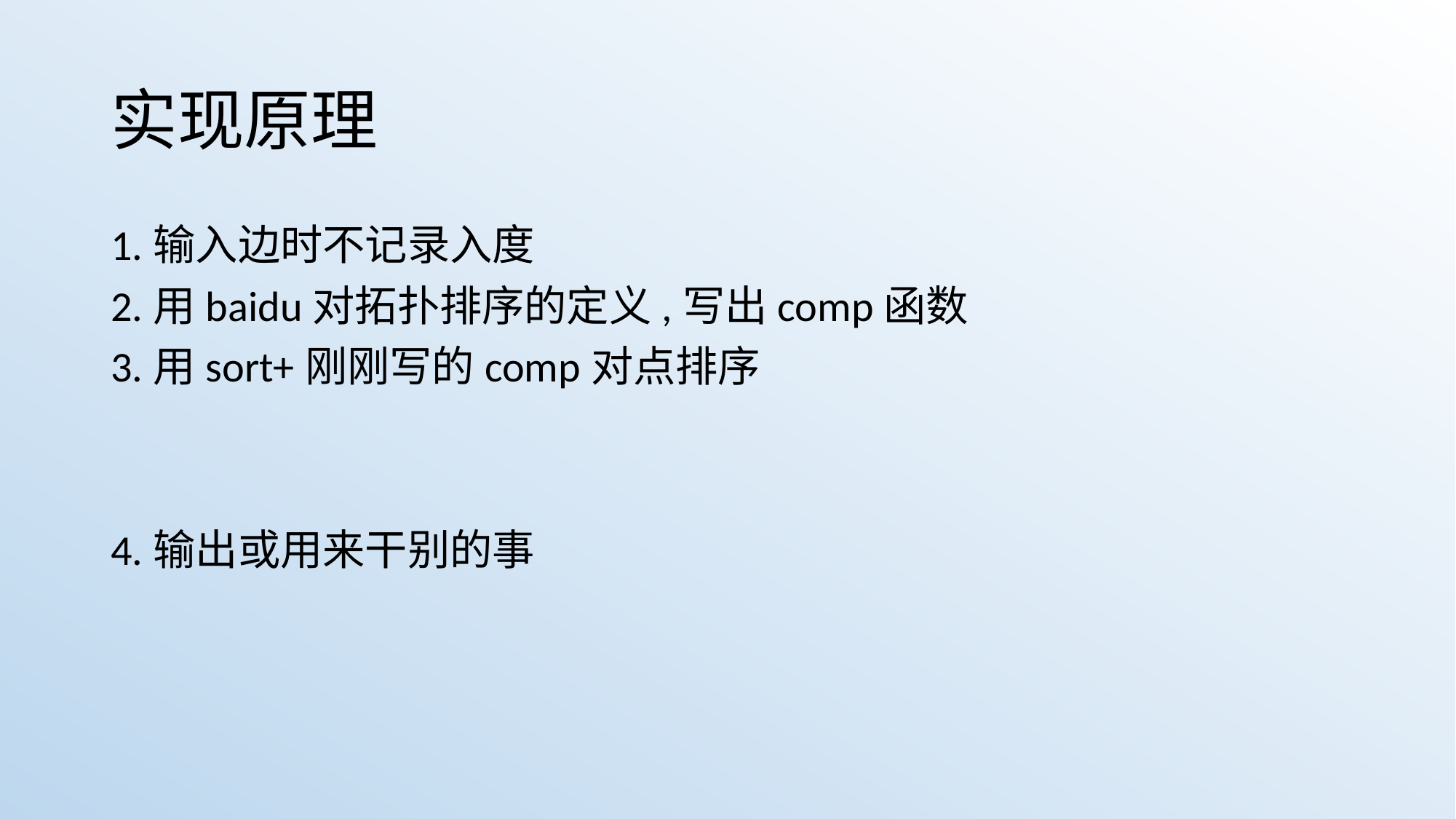

# 实现原理
1.输入边时不记录入度
2.用baidu对拓扑排序的定义,写出comp函数
3.用sort+刚刚写的comp对点排序

4.输出或用来干别的事